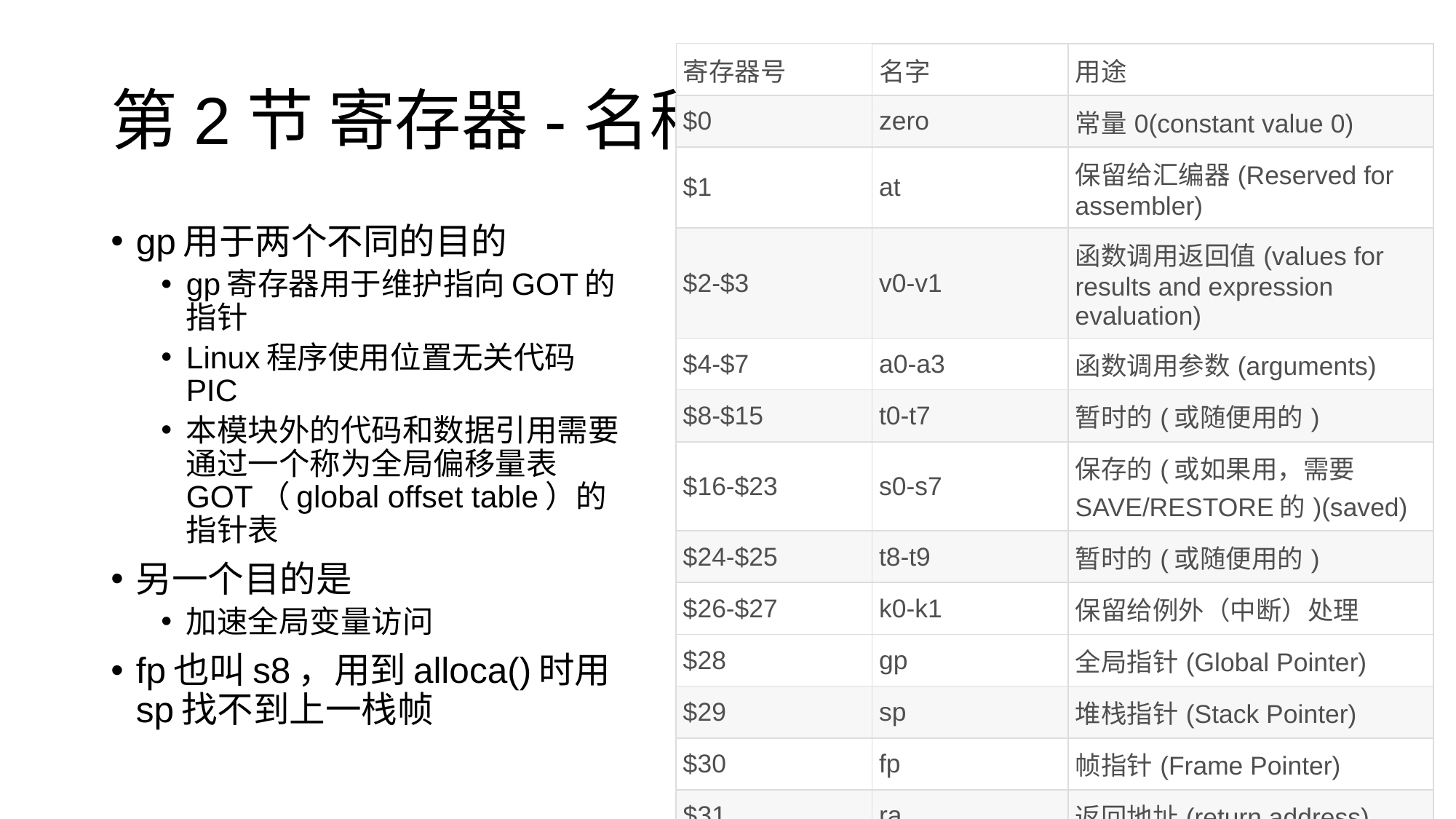

# 第2节 寄存器-名称
| 寄存器号 | 名字 | 用途 |
| --- | --- | --- |
| $0 | zero | 常量0(constant value 0) |
| $1 | at | 保留给汇编器(Reserved for assembler) |
| $2-$3 | v0-v1 | 函数调用返回值(values for results and expression evaluation) |
| $4-$7 | a0-a3 | 函数调用参数(arguments) |
| $8-$15 | t0-t7 | 暂时的(或随便用的) |
| $16-$23 | s0-s7 | 保存的(或如果用，需要SAVE/RESTORE的)(saved) |
| $24-$25 | t8-t9 | 暂时的(或随便用的) |
| $26-$27 | k0-k1 | 保留给例外（中断）处理 |
| $28 | gp | 全局指针(Global Pointer) |
| $29 | sp | 堆栈指针(Stack Pointer) |
| $30 | fp | 帧指针(Frame Pointer) |
| $31 | ra | 返回地址(return address) |
gp用于两个不同的目的
gp寄存器用于维护指向GOT的指针
Linux程序使用位置无关代码PIC
本模块外的代码和数据引用需要通过一个称为全局偏移量表GOT（global offset table）的指针表
另一个目的是
加速全局变量访问
fp也叫s8，用到alloca()时用sp找不到上一栈帧
20